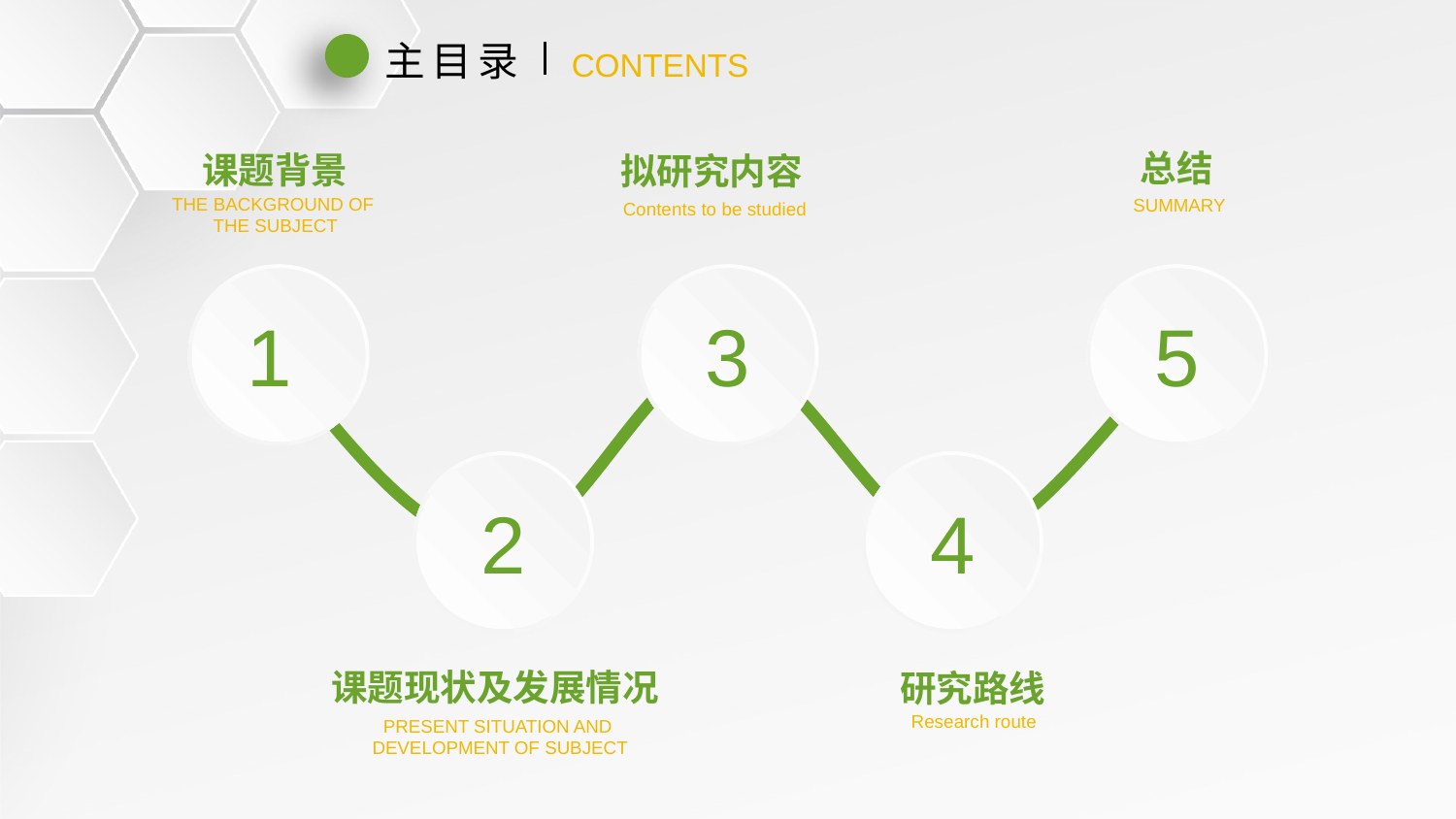

主目录

CONTENTS
总结
课题背景
拟研究内容
THE BACKGROUND OF
THE SUBJECT
SUMMARY
Contents to be studied

1

3

5

2

4
课题现状及发展情况
研究路线
Research route
PRESENT SITUATION AND
DEVELOPMENT OF SUBJECT
延时符